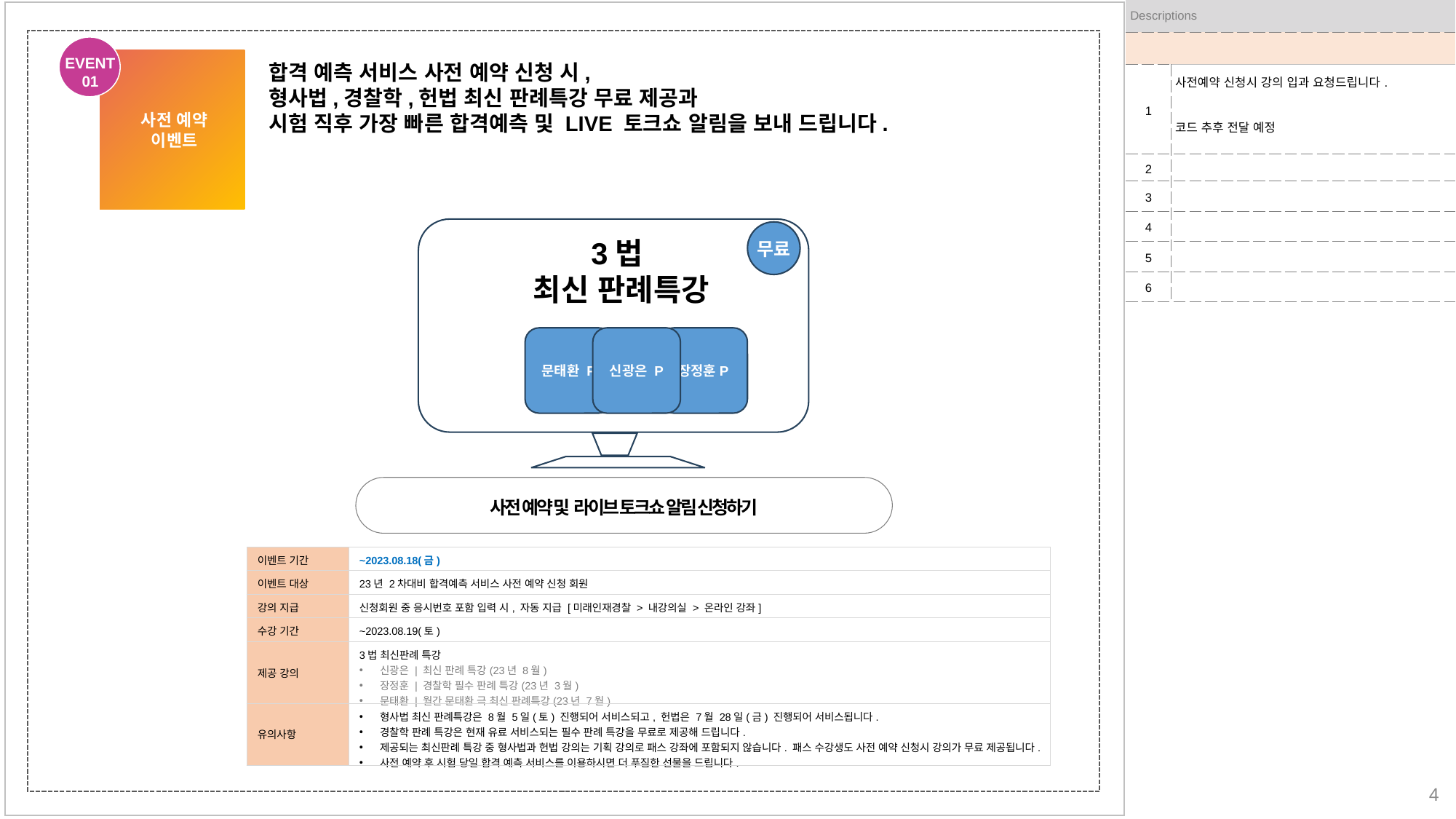

| Descriptions |  |
| --- | --- |
|  |  |
| 1 | 사전예약 신청시 강의 입과 요청드립니다. 코드 추후 전달 예정 |
| 2 |  |
| 3 |  |
| 4 |  |
| 5 |  |
| 6 |  |

EVENT
01
사전 예약
이벤트
합격 예측 서비스 사전 예약 신청 시,
형사법,경찰학,헌법 최신 판례특강 무료 제공과
시험 직후 가장 빠른 합격예측 및 LIVE 토크쇼 알림을 보내 드립니다.

3법
최신 판례특강
무료
문태환 P
신광은 P
장정훈P

사전 예약 및  라이브 토크쇼 알림 신청하기
| 이벤트 기간 | ~2023.08.18(금) |
| --- | --- |
| 이벤트 대상 | 23년 2차대비 합격예측 서비스 사전 예약 신청 회원 |
| 강의 지급 | 신청회원 중 응시번호 포함 입력 시, 자동 지급 [미래인재경찰 > 내강의실 > 온라인 강좌] |
| 수강 기간 | ~2023.08.19(토) |
| 제공 강의 | 3법 최신판례 특강 신광은 | 최신 판례 특강(23년 8월) 장정훈 | 경찰학 필수 판례 특강(23년 3월) 문태환 | 월간 문태환 극 최신 판례특강(23년 7월) |
| 유의사항 | 형사법 최신 판례특강은 8월 5일(토) 진행되어 서비스되고, 헌법은 7월 28일(금) 진행되어 서비스됩니다. 경찰학 판례 특강은 현재 유료 서비스되는 필수 판례 특강을 무료로 제공해 드립니다. 제공되는 최신판례 특강 중 형사법과 헌법 강의는 기획 강의로 패스 강좌에 포함되지 않습니다. 패스 수강생도 사전 예약 신청시 강의가 무료 제공됩니다. 사전 예약 후 시험 당일 합격 예측 서비스를 이용하시면 더 푸짐한 선물을 드립니다. |
4